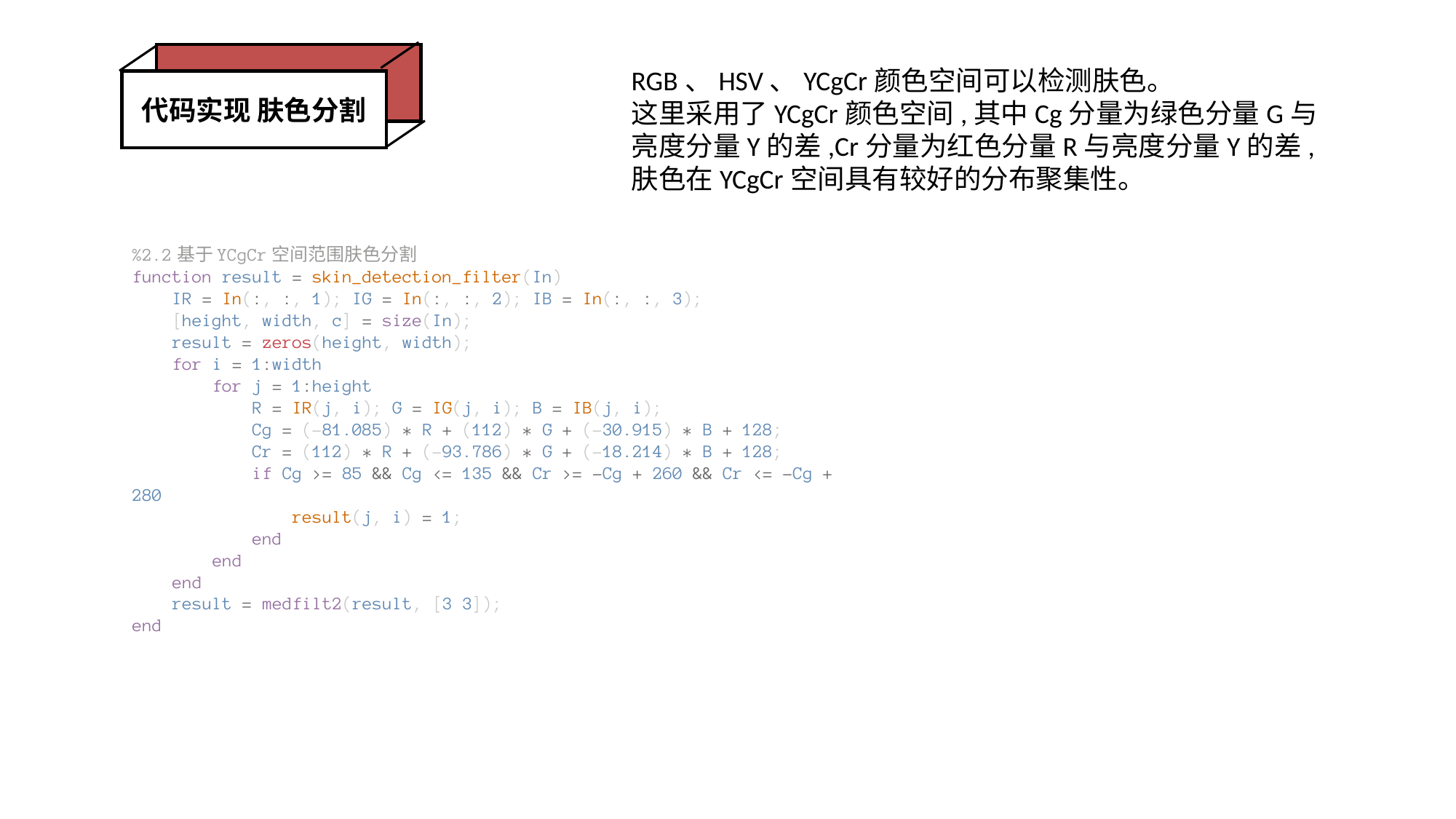

代码实现 肤色分割
RGB、HSV、YCgCr颜色空间可以检测肤色。
这里采用了YCgCr颜色空间,其中Cg分量为绿色分量G与亮度分量Y的差,Cr分量为红色分量R与亮度分量Y的差,肤色在YCgCr空间具有较好的分布聚集性。
%2.2基于YCgCr空间范围肤色分割
function result = skin_detection_filter(In)
    IR = In(:, :, 1); IG = In(:, :, 2); IB = In(:, :, 3);
    [height, width, c] = size(In);
    result = zeros(height, width);
    for i = 1:width
        for j = 1:height
            R = IR(j, i); G = IG(j, i); B = IB(j, i);
            Cg = (-81.085) * R + (112) * G + (-30.915) * B + 128;
            Cr = (112) * R + (-93.786) * G + (-18.214) * B + 128;
            if Cg >= 85 && Cg <= 135 && Cr >= -Cg + 260 && Cr <= -Cg + 280
                result(j, i) = 1;
            end
        end
    end
    result = medfilt2(result, [3 3]);
end